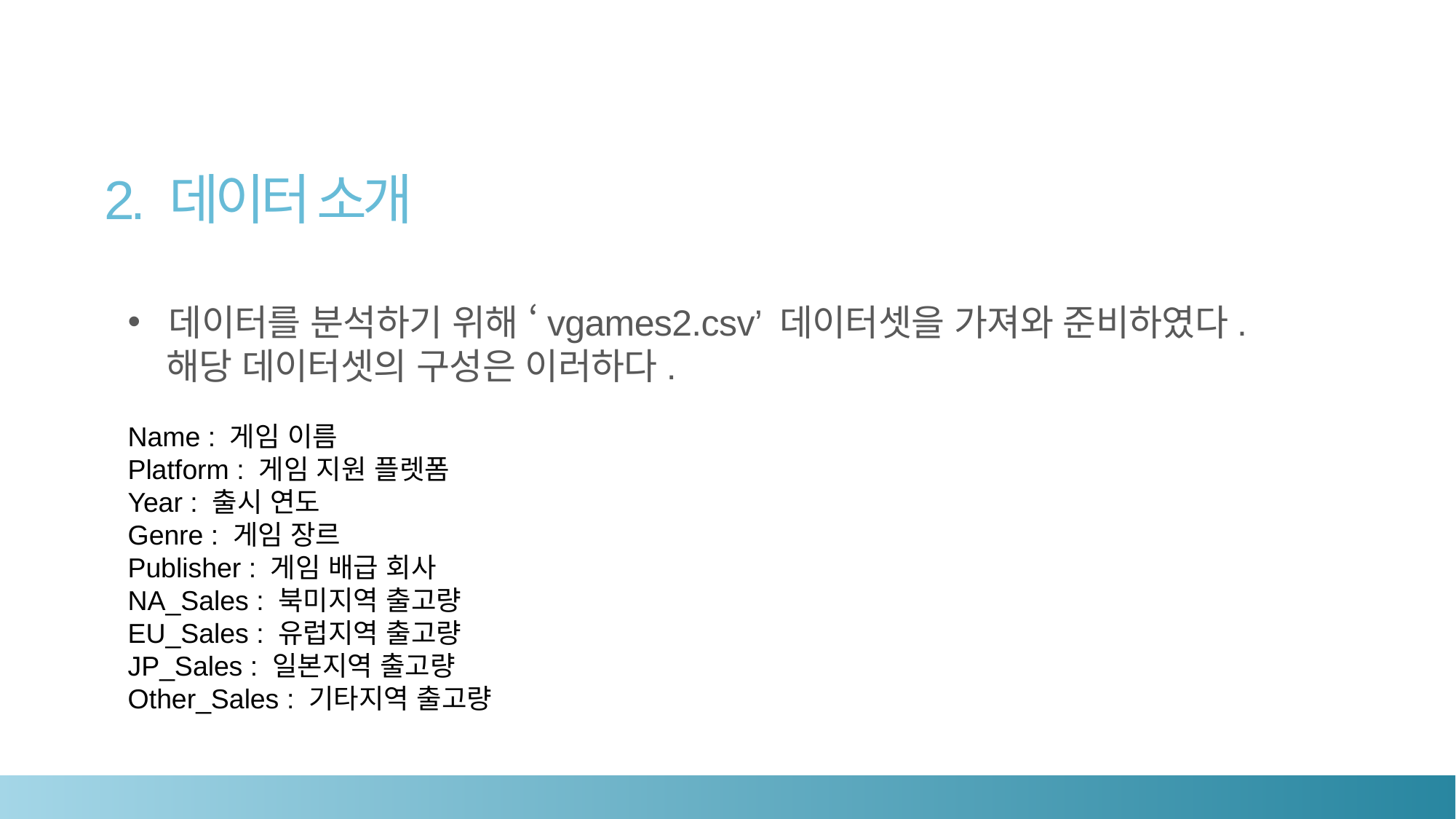

2. 데이터 소개
데이터를 분석하기 위해 ‘vgames2.csv’ 데이터셋을 가져와 준비하였다.
   해당 데이터셋의 구성은 이러하다.

Name : 게임 이름
Platform : 게임 지원 플렛폼
Year : 출시 연도
Genre : 게임 장르
Publisher : 게임 배급 회사
NA_Sales : 북미지역 출고량
EU_Sales : 유럽지역 출고량
JP_Sales : 일본지역 출고량
Other_Sales : 기타지역 출고량